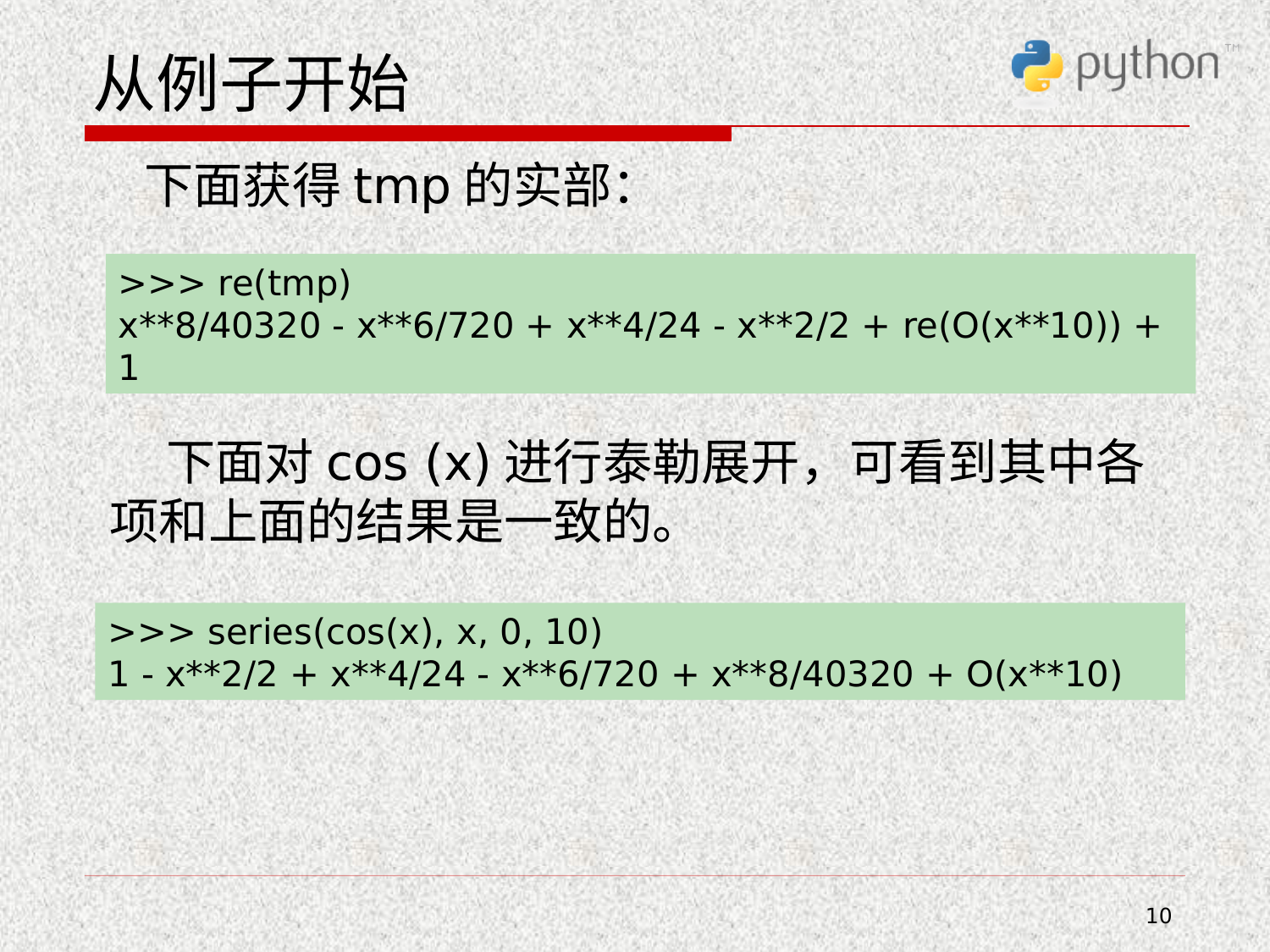

# 从例子开始
        下面获得tmp的实部：

          下面对cos (x)进行泰勒展开，可看到其中各项和上面的结果是一致的。
>>> re(tmp)
x**8/40320 - x**6/720 + x**4/24 - x**2/2 + re(O(x**10)) + 1
>>> series(cos(x), x, 0, 10)
1 - x**2/2 + x**4/24 - x**6/720 + x**8/40320 + O(x**10)
10